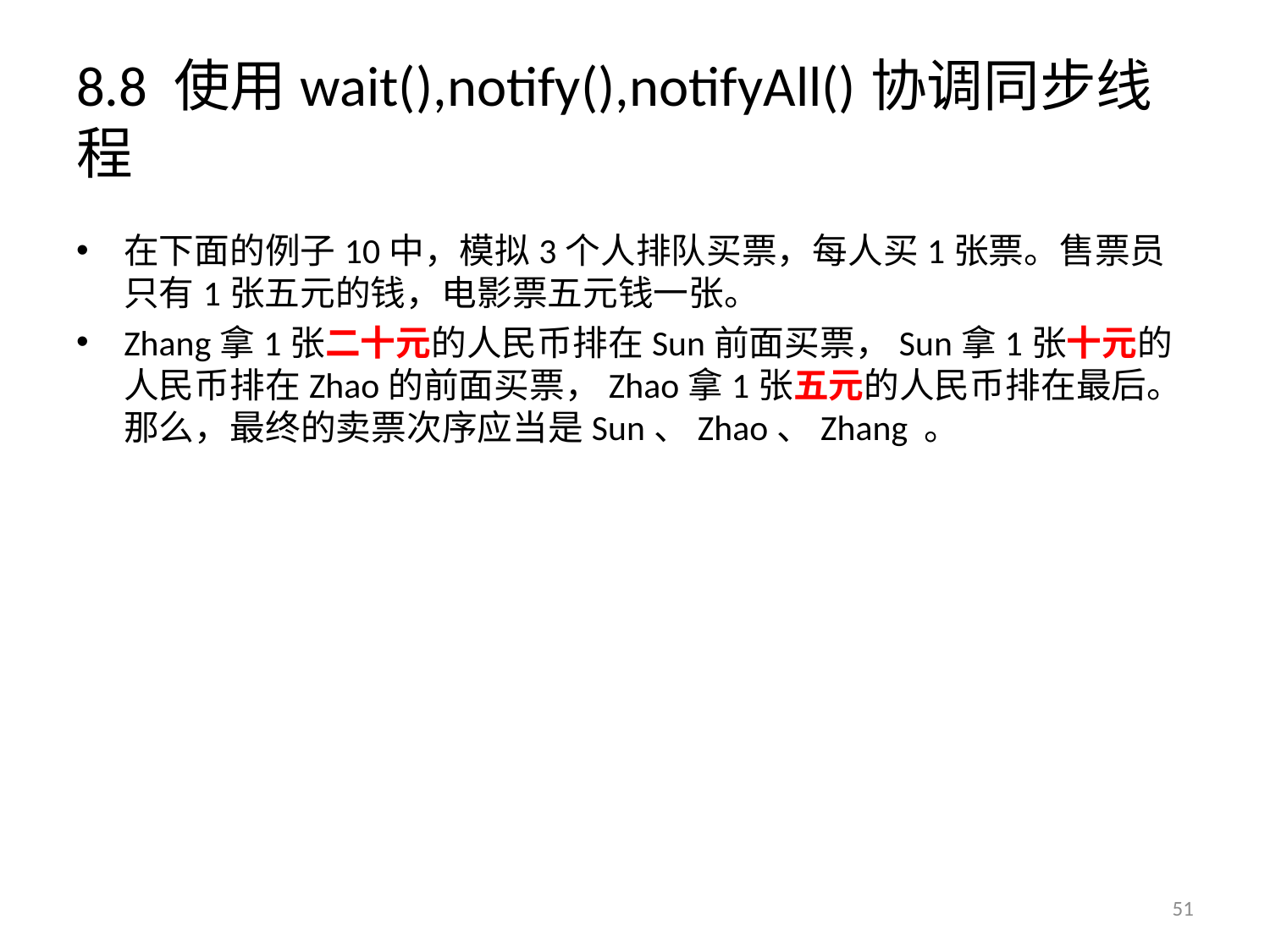

# 8.8 使用wait(),notify(),notifyAll()协调同步线程
在下面的例子10中，模拟3个人排队买票，每人买1张票。售票员只有1张五元的钱，电影票五元钱一张。
Zhang拿1张二十元的人民币排在Sun前面买票，Sun拿1张十元的人民币排在Zhao的前面买票，Zhao拿1张五元的人民币排在最后。那么，最终的卖票次序应当是Sun、Zhao、Zhang 。
51